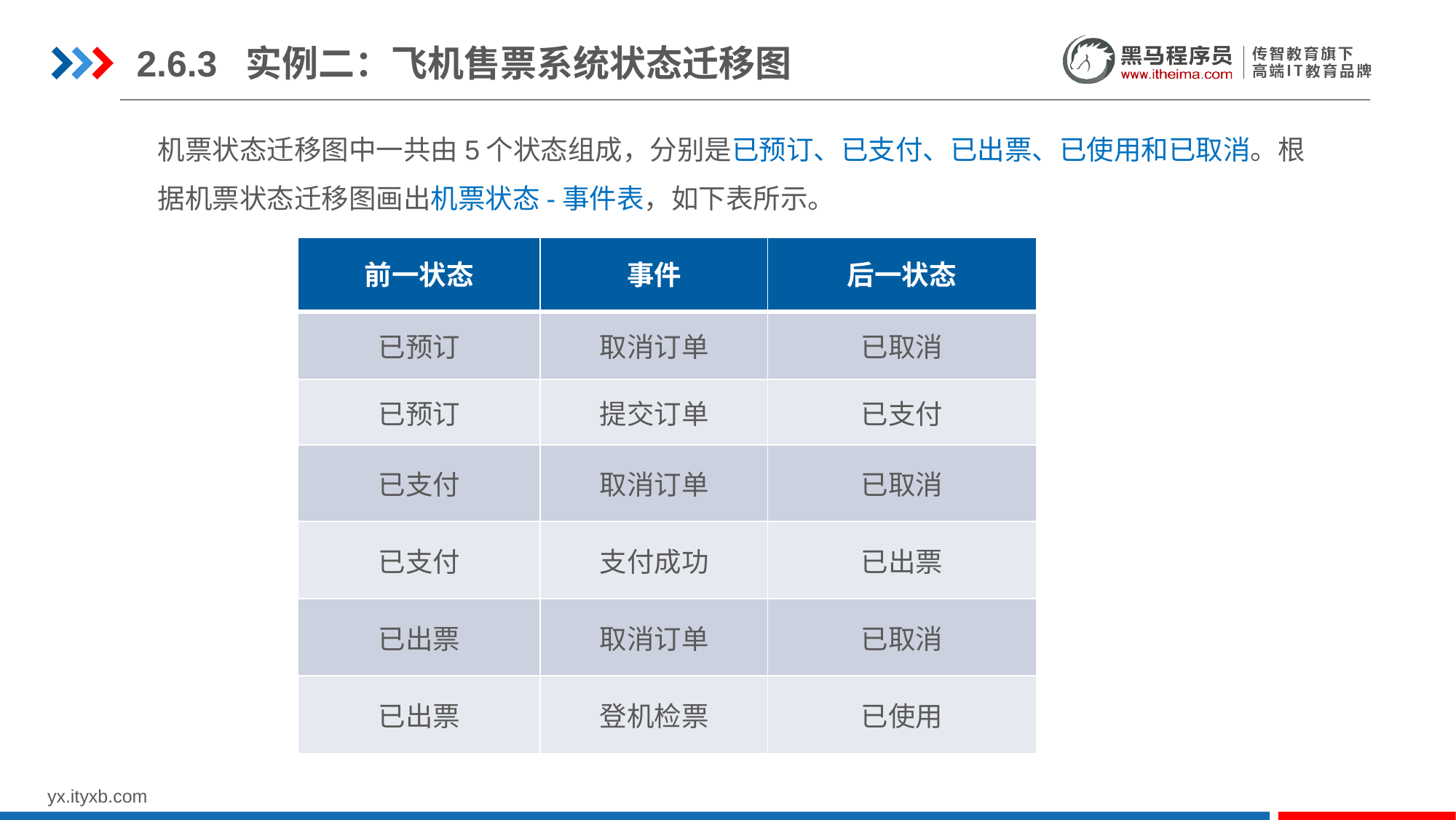

2.6.3	实例二：飞机售票系统状态迁移图
机票状态迁移图中一共由5个状态组成，分别是已预订、已支付、已出票、已使用和已取消。根据机票状态迁移图画出机票状态-事件表，如下表所示。
| 前一状态 | 事件 | 后一状态 |
| --- | --- | --- |
| 已预订 | 取消订单 | 已取消 |
| 已预订 | 提交订单 | 已支付 |
| 已支付 | 取消订单 | 已取消 |
| 已支付 | 支付成功 | 已出票 |
| 已出票 | 取消订单 | 已取消 |
| 已出票 | 登机检票 | 已使用 |